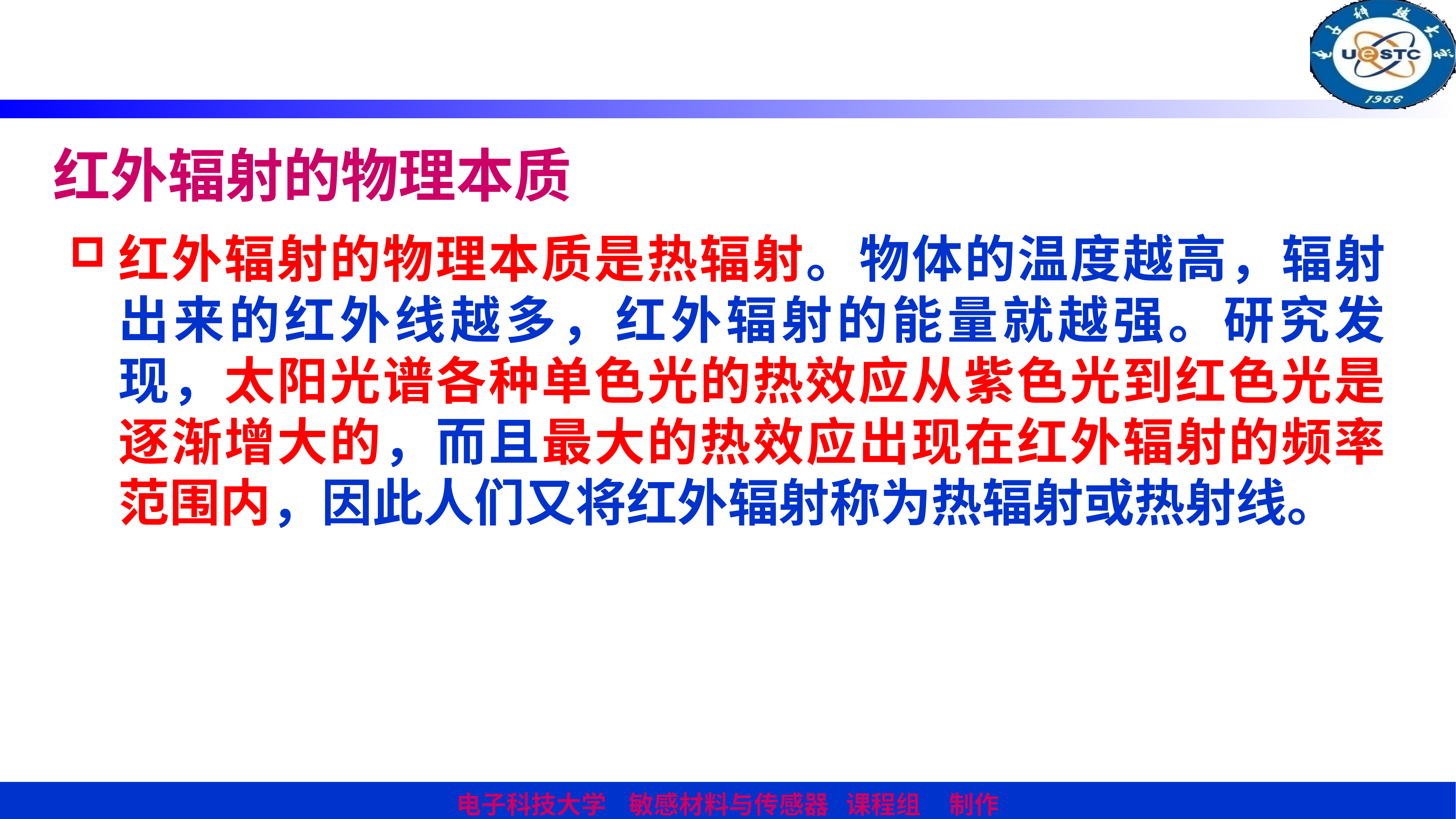

红外辐射的物理本质
红外辐射的物理本质是热辐射。物体的温度越高，辐射出来的红外线越多，红外辐射的能量就越强。研究发现，太阳光谱各种单色光的热效应从紫色光到红色光是逐渐增大的，而且最大的热效应出现在红外辐射的频率范围内，因此人们又将红外辐射称为热辐射或热射线。